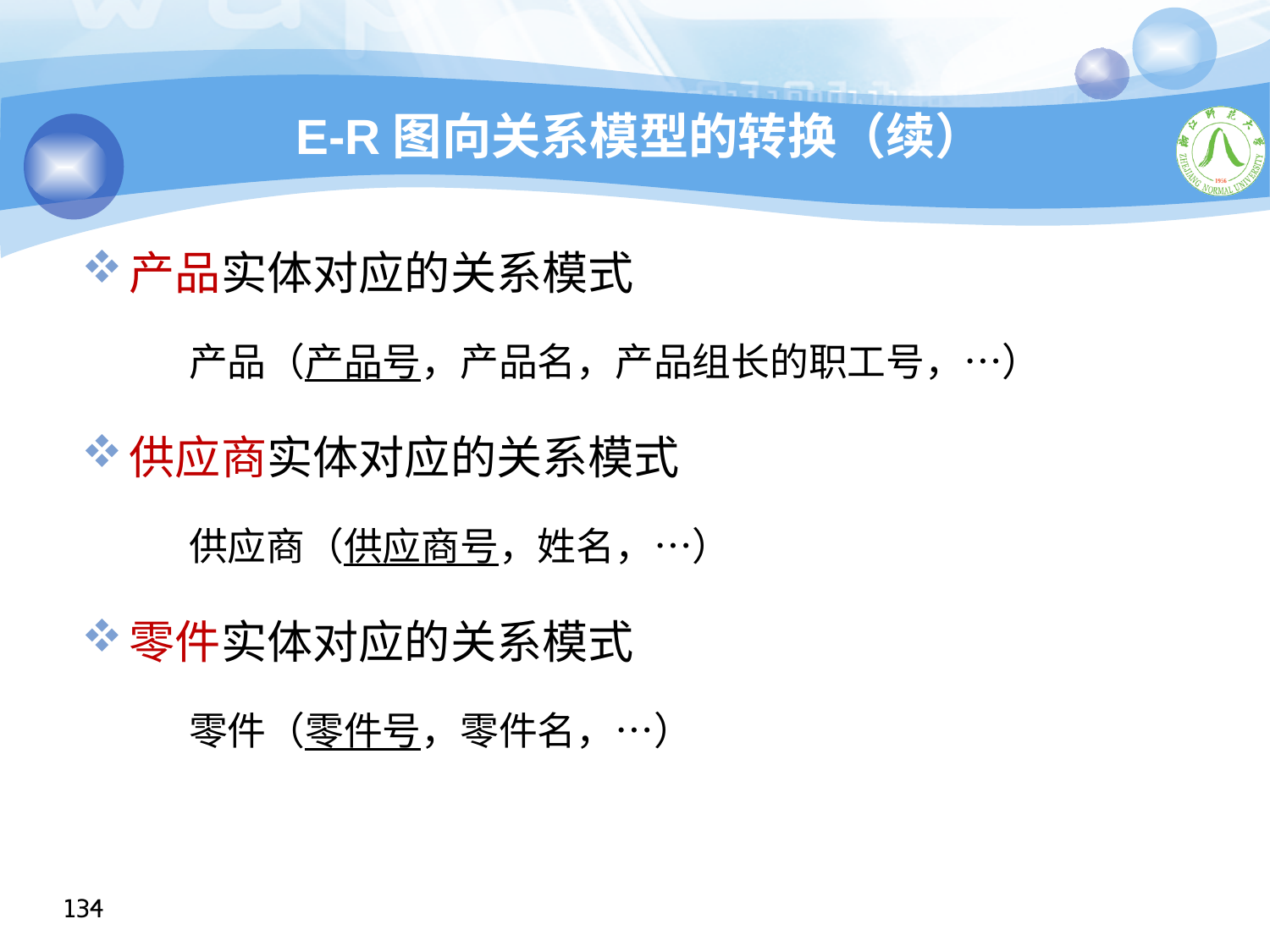

# E-R图向关系模型的转换（续）
产品实体对应的关系模式
    产品（产品号，产品名，产品组长的职工号，…）
供应商实体对应的关系模式
    供应商（供应商号，姓名，…）
零件实体对应的关系模式
    零件（零件号，零件名，…）
134